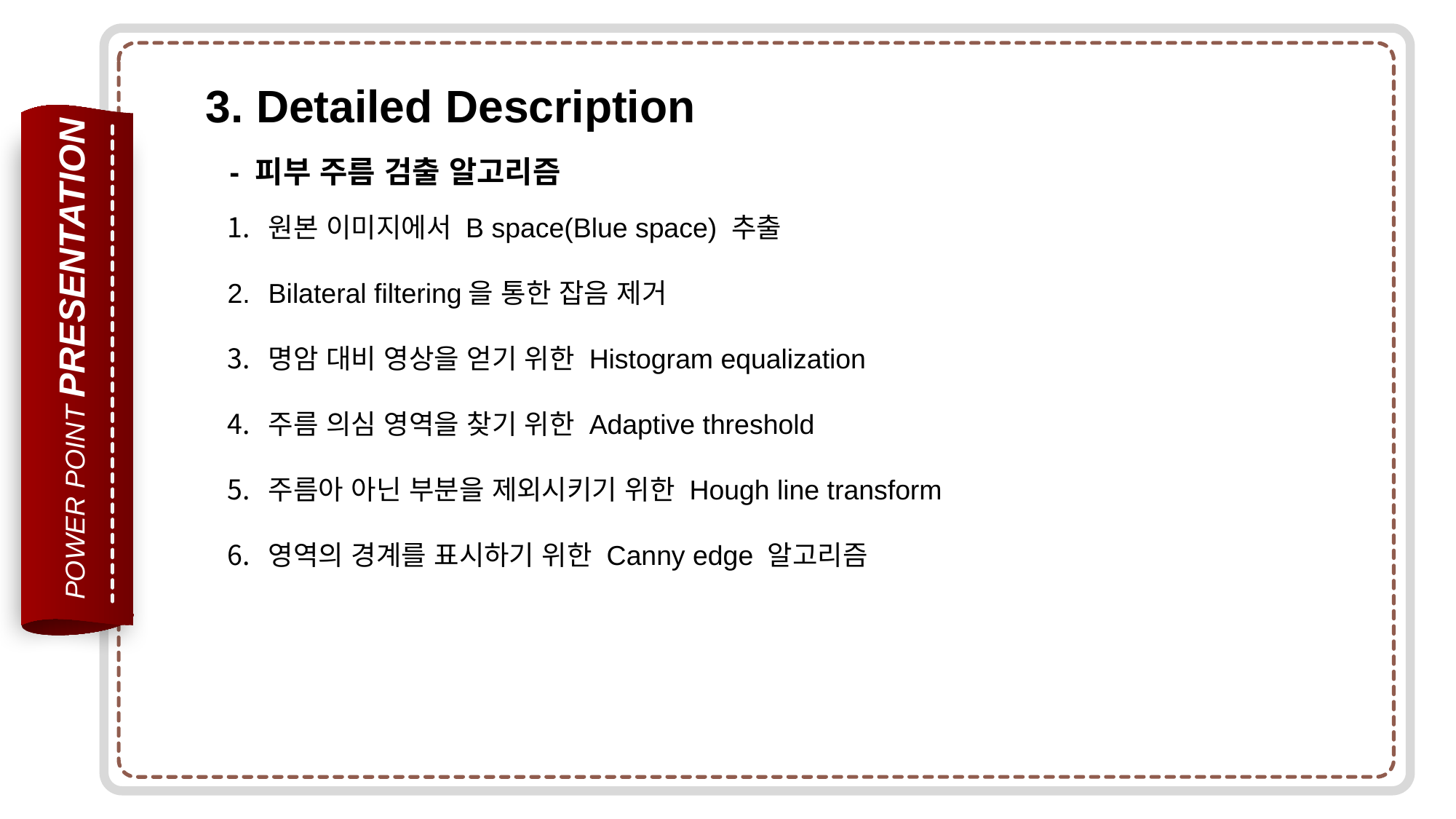

3. Detailed Description

- 피부 주름 검출 알고리즘
원본 이미지에서 B space(Blue space) 추출

Bilateral filtering을 통한 잡음 제거

명암 대비 영상을 얻기 위한 Histogram equalization

주름 의심 영역을 찾기 위한 Adaptive threshold

주름아 아닌 부분을 제외시키기 위한 Hough line transform

영역의 경계를 표시하기 위한 Canny edge 알고리즘

POWER POINT PRESENTATION